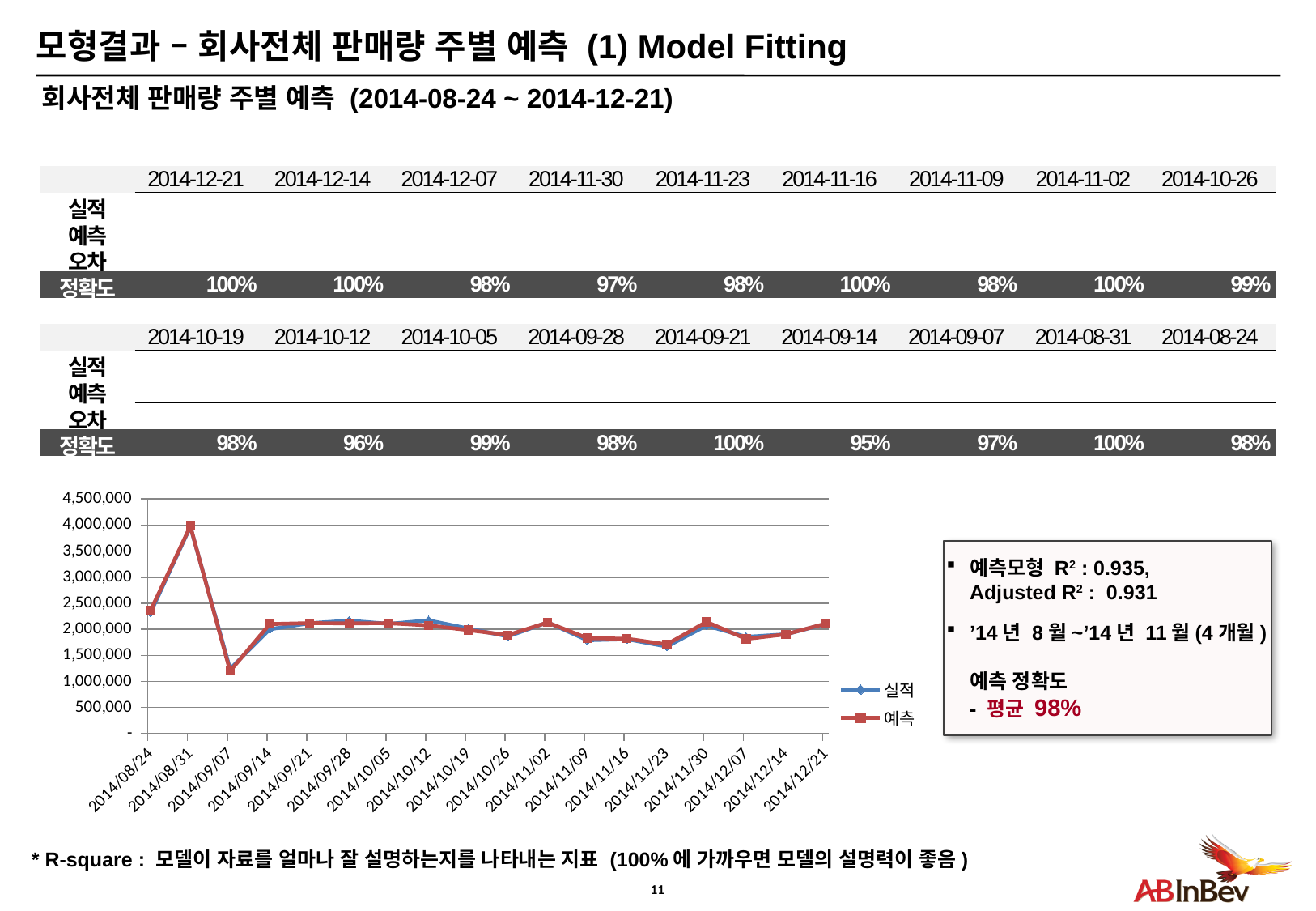

# 모형결과 – 회사전체 판매량 주별 예측 (1) Model Fitting
 회사전체 판매량 주별 예측 (2014-08-24 ~ 2014-12-21)
|  | 2014-12-21 | 2014-12-14 | 2014-12-07 | 2014-11-30 | 2014-11-23 | 2014-11-16 | 2014-11-09 | 2014-11-02 | 2014-10-26 |
| --- | --- | --- | --- | --- | --- | --- | --- | --- | --- |
| 실적 |  |  |  |  |  |  |  |  |  |
| 예측 |  |  |  |  |  |  |  |  |  |
| 오차 |  |  |  |  |  |  |  |  |  |
| 정확도 | 100% | 100% | 98% | 97% | 98% | 100% | 98% | 100% | 99% |
|  |  |  |  |  |  |  |  |  |  |
|  | 2014-10-19 | 2014-10-12 | 2014-10-05 | 2014-09-28 | 2014-09-21 | 2014-09-14 | 2014-09-07 | 2014-08-31 | 2014-08-24 |
| 실적 |  |  |  |  |  |  |  |  |  |
| 예측 |  |  |  |  |  |  |  |  |  |
| 오차 |  |  |  |  |  |  |  |  |  |
| 정확도 | 98% | 96% | 99% | 98% | 100% | 95% | 97% | 100% | 98% |

### Chart

| Category | 실적 | 예측 |
|---|---|---|
| 41875 | 2324202.304 | 2365073.1961835977 |
| 41882 | 3966514.81099999 | 3976684.30427391 |
| 41889 | 1238892.762 | 1198969.44850541 |
| 41896 | 2001489.6840000008 | 2100334.8995910697 |
| 41903 | 2116559.949 | 2118013.2685983 |
| 41910 | 2166116.607 | 2113581.5676456457 |
| 41917 | 2104472.487 | 2117832.21257695 |
| 41924 | 2170767.91599999 | 2074611.99174407 |
| 41931 | 2014932.527 | 1984195.43268462 |
| 41938 | 1863492.2079999999 | 1889123.2568763 |
| 41945 | 2132885.53 | 2130705.0407593898 |
| 41952 | 1790283.6760000011 | 1829991.11516795 |
| 41959 | 1810188.4409999999 | 1818586.471867 |
| 41966 | 1669246.706 | 1709053.57373635 |
| 41973 | 2071884.459 | 2141986.1349175298 |
| 41980 | 1854159.4309999999 | 1814894.072356671 |
| 41987 | 1904163.861 | 1904008.92031265 |
| 41994 | 2100536.739 | 2106972.866493369 |
예측모형 R2 : 0.935,
Adjusted R2 :  0.931
’14년 8월~’14년 11월(4개월)
예측 정확도
- 평균 98%
* R-square : 모델이 자료를 얼마나 잘 설명하는지를 나타내는 지표 (100%에 가까우면 모델의 설명력이 좋음)